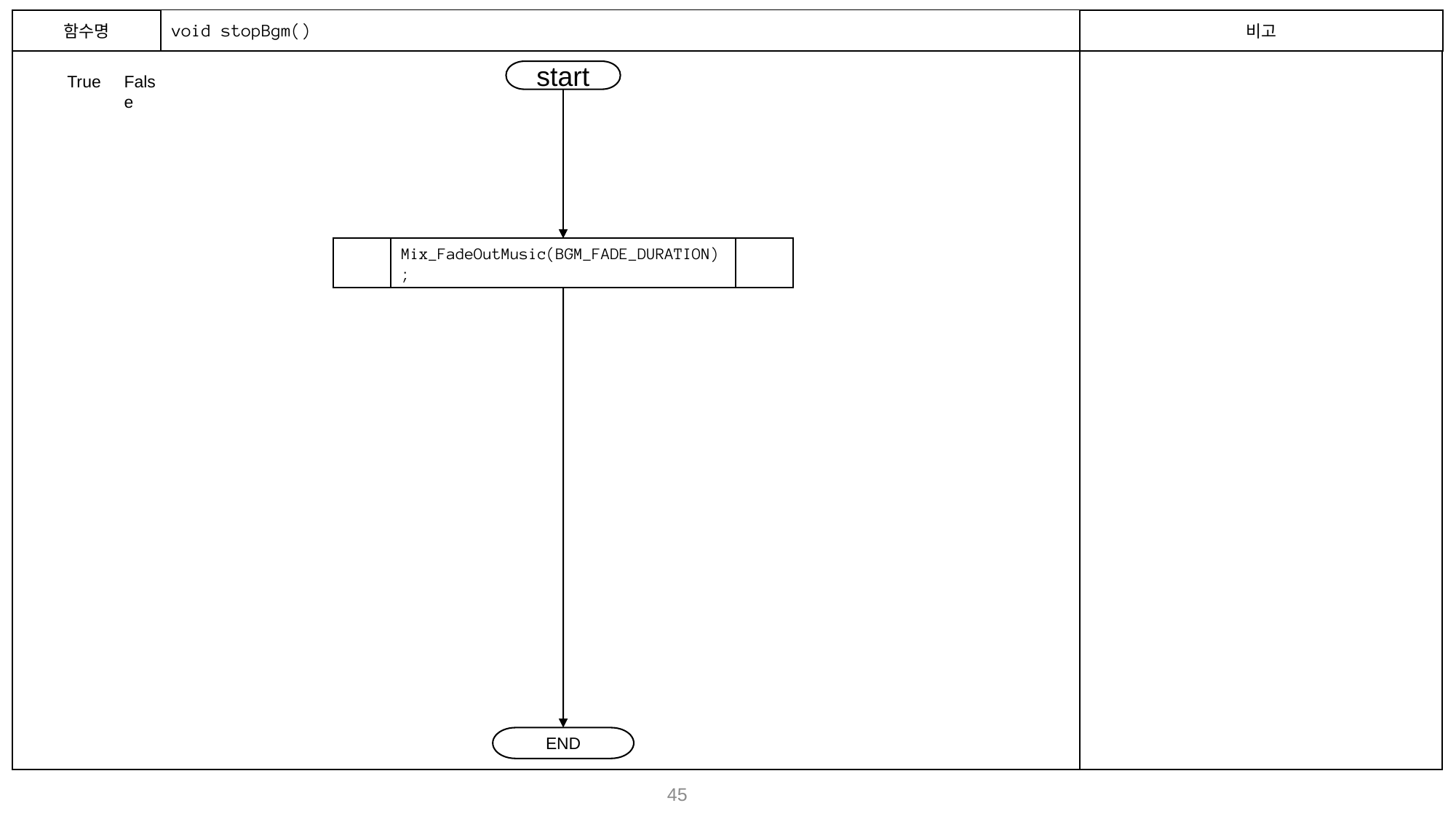

함수명
# void stopBgm()
비고

start
True
False
Mix_FadeOutMusic(BGM_FADE_DURATION);
END
45